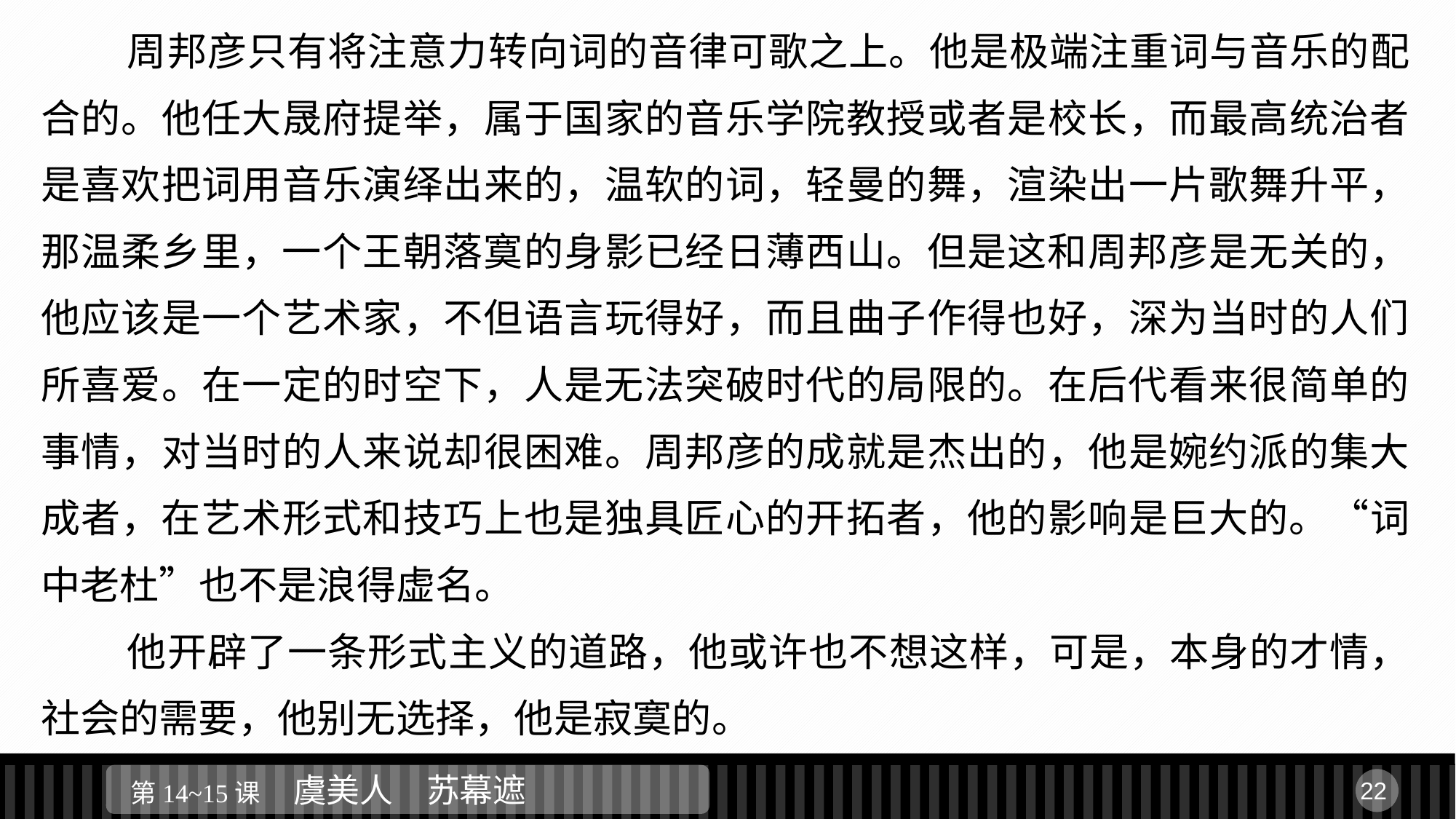

周邦彦只有将注意力转向词的音律可歌之上。他是极端注重词与音乐的配合的。他任大晟府提举，属于国家的音乐学院教授或者是校长，而最高统治者是喜欢把词用音乐演绎出来的，温软的词，轻曼的舞，渲染出一片歌舞升平，那温柔乡里，一个王朝落寞的身影已经日薄西山。但是这和周邦彦是无关的，他应该是一个艺术家，不但语言玩得好，而且曲子作得也好，深为当时的人们所喜爱。在一定的时空下，人是无法突破时代的局限的。在后代看来很简单的事情，对当时的人来说却很困难。周邦彦的成就是杰出的，他是婉约派的集大成者，在艺术形式和技巧上也是独具匠心的开拓者，他的影响是巨大的。“词中老杜”也不是浪得虚名。
        他开辟了一条形式主义的道路，他或许也不想这样，可是，本身的才情，社会的需要，他别无选择，他是寂寞的。